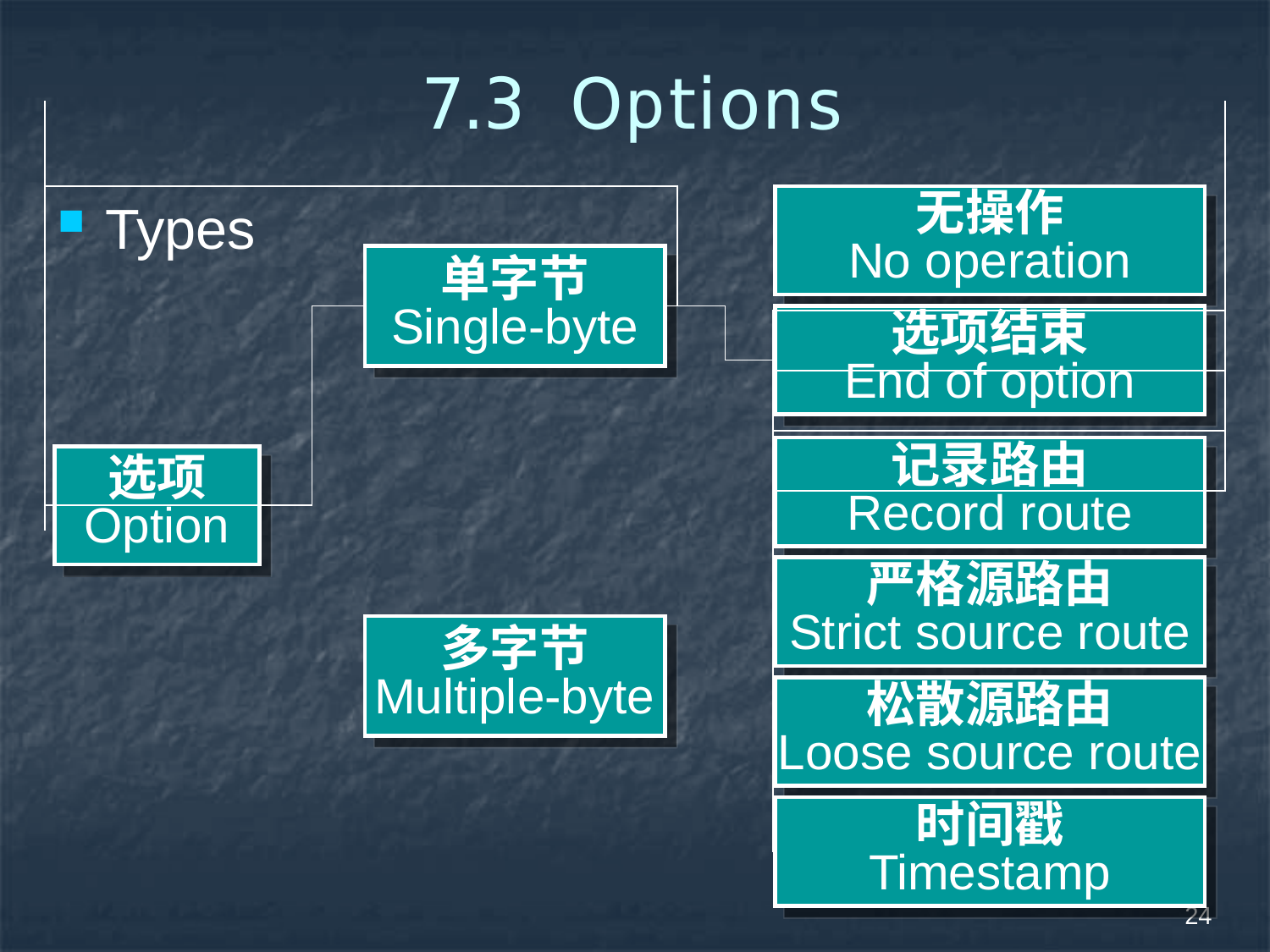

# 7.3  Options
Types
无操作
No operation
单字节
Single-byte
选项结束
End of option
记录路由
Record route
选项
Option
严格源路由
Strict source route
多字节
Multiple-byte
松散源路由
Loose source route
时间戳
Timestamp
24